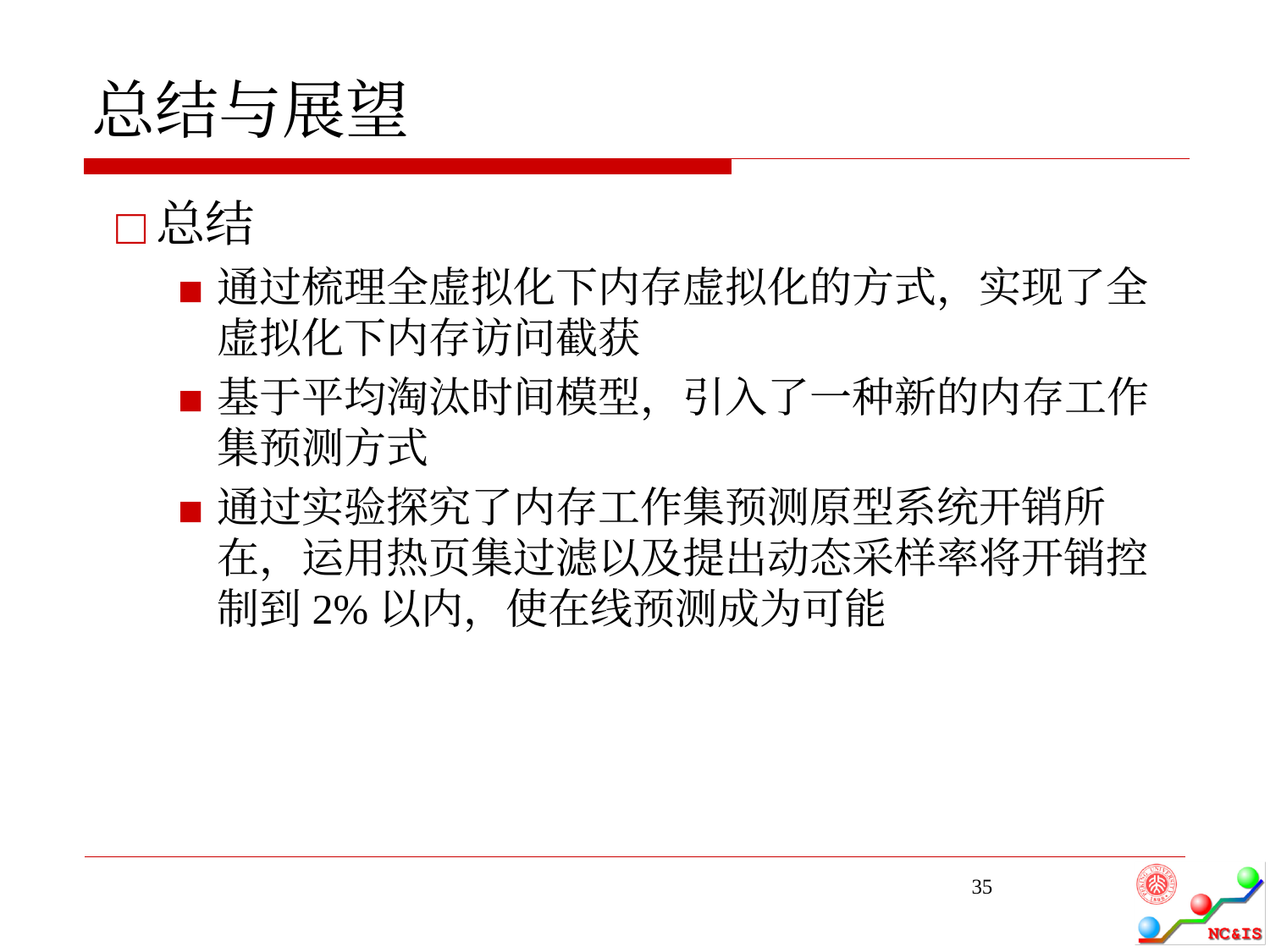

# 总结与展望
总结
通过梳理全虚拟化下内存虚拟化的方式，实现了全虚拟化下内存访问截获
基于平均淘汰时间模型，引入了一种新的内存工作集预测方式
通过实验探究了内存工作集预测原型系统开销所在，运用热页集过滤以及提出动态采样率将开销控制到2%以内，使在线预测成为可能

35